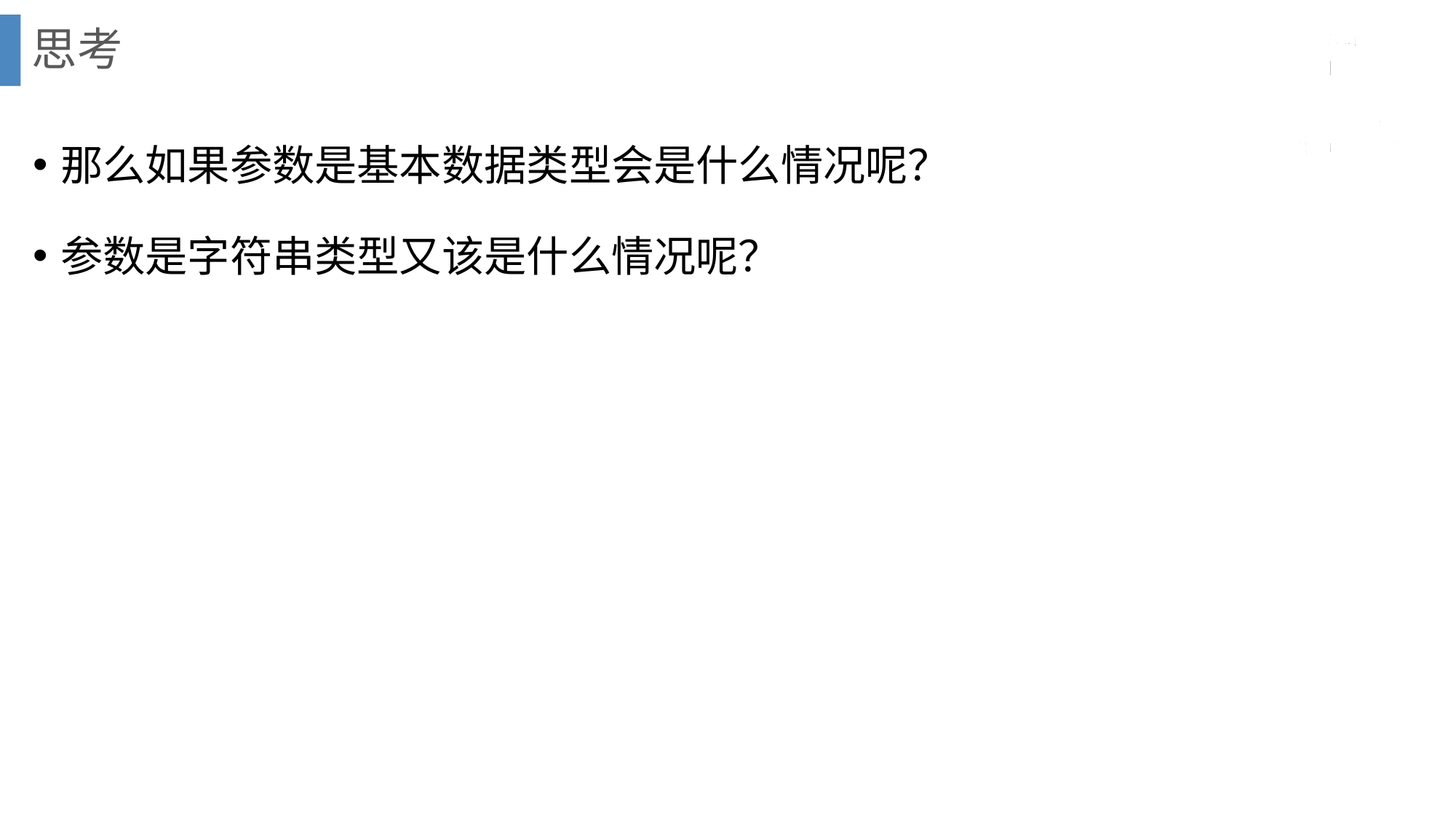

# 思考
那么如果参数是基本数据类型会是什么情况呢？
参数是字符串类型又该是什么情况呢？